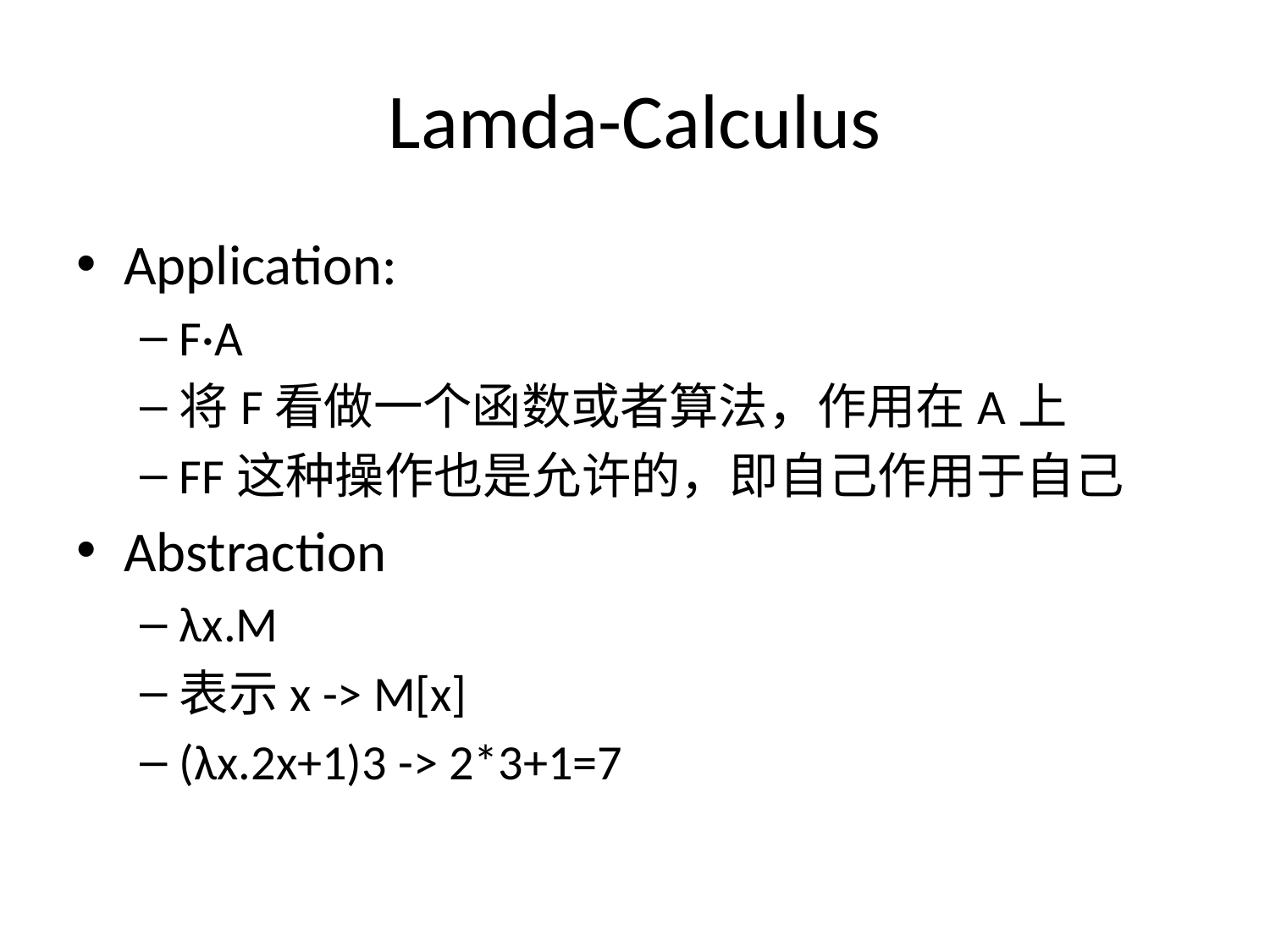

# Lamda-Calculus
Application:
F·A
将F看做一个函数或者算法，作用在A上
FF这种操作也是允许的，即自己作用于自己
Abstraction
λx.M
表示x -> M[x]
(λx.2x+1)3 -> 2*3+1=7